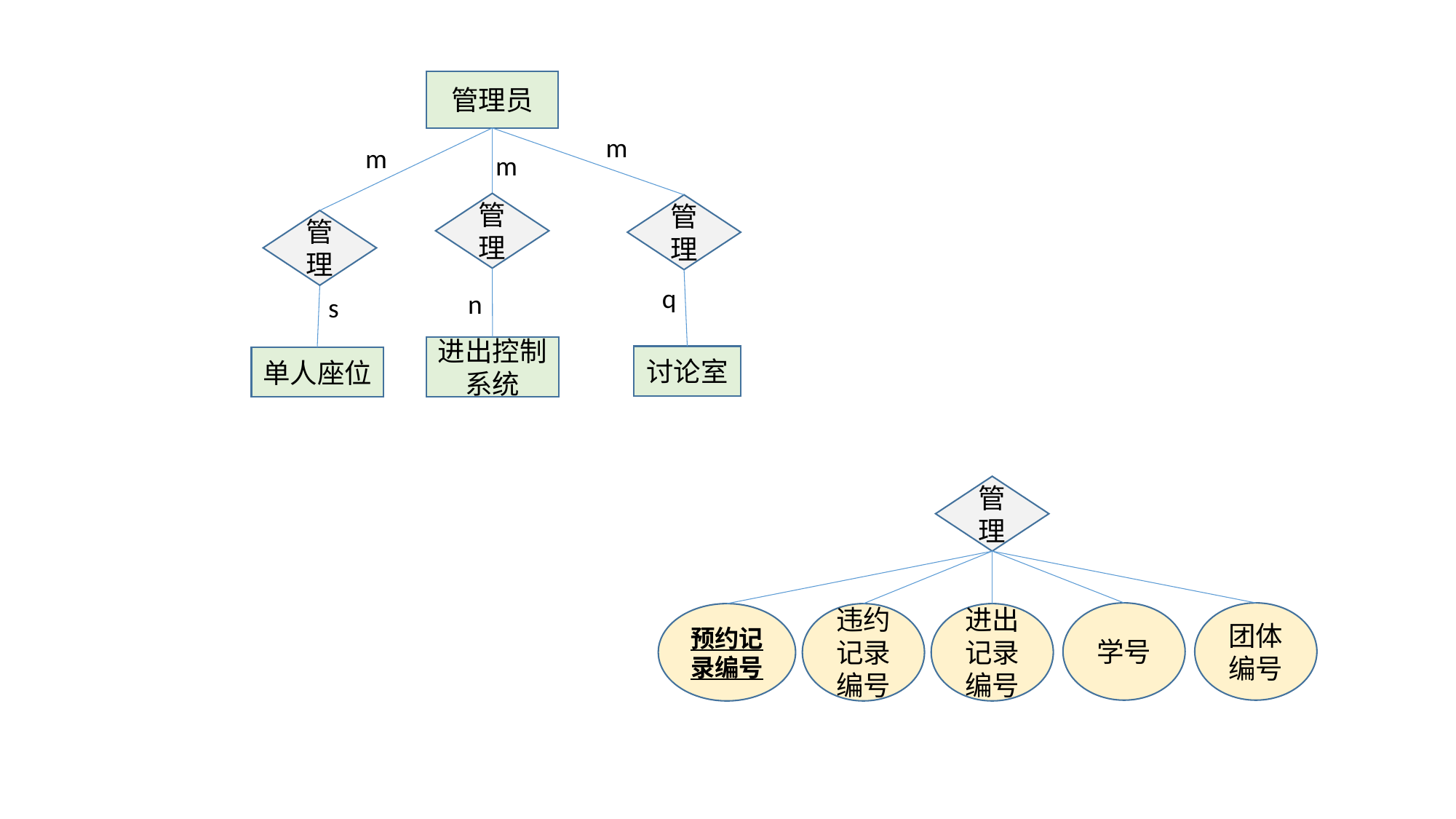

管理员
m
m
m
管理
管理
管理
q
n
s
进出控制系统
讨论室
单人座位
管理
团体编号
学号
违约记录编号
进出记录编号
预约记录编号